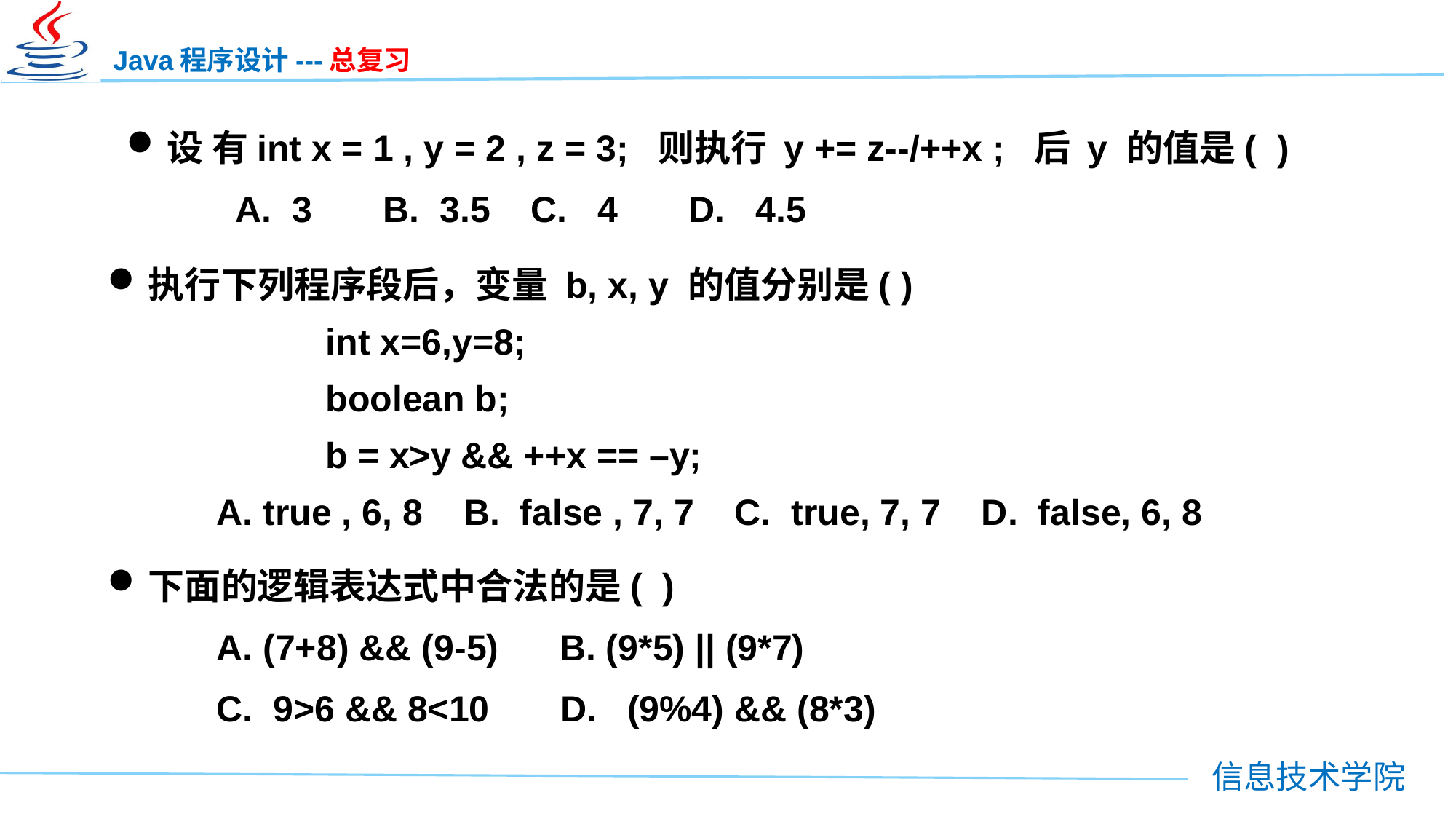

设 有int x = 1 , y = 2 , z = 3;  则执行 y += z--/++x ;  后 y 的值是(  )
	A.  3       B.  3.5    C.   4       D.   4.5
执行下列程序段后，变量 b, x, y 的值分别是( )
		int x=6,y=8;
		boolean b;
		b = x>y && ++x == –y;
	A. true , 6, 8    B.  false , 7, 7    C.  true, 7, 7    D.  false, 6, 8
下面的逻辑表达式中合法的是(  )
	A. (7+8) && (9-5)      B. (9*5) || (9*7)
	C.  9>6 && 8<10       D.   (9%4) && (8*3)